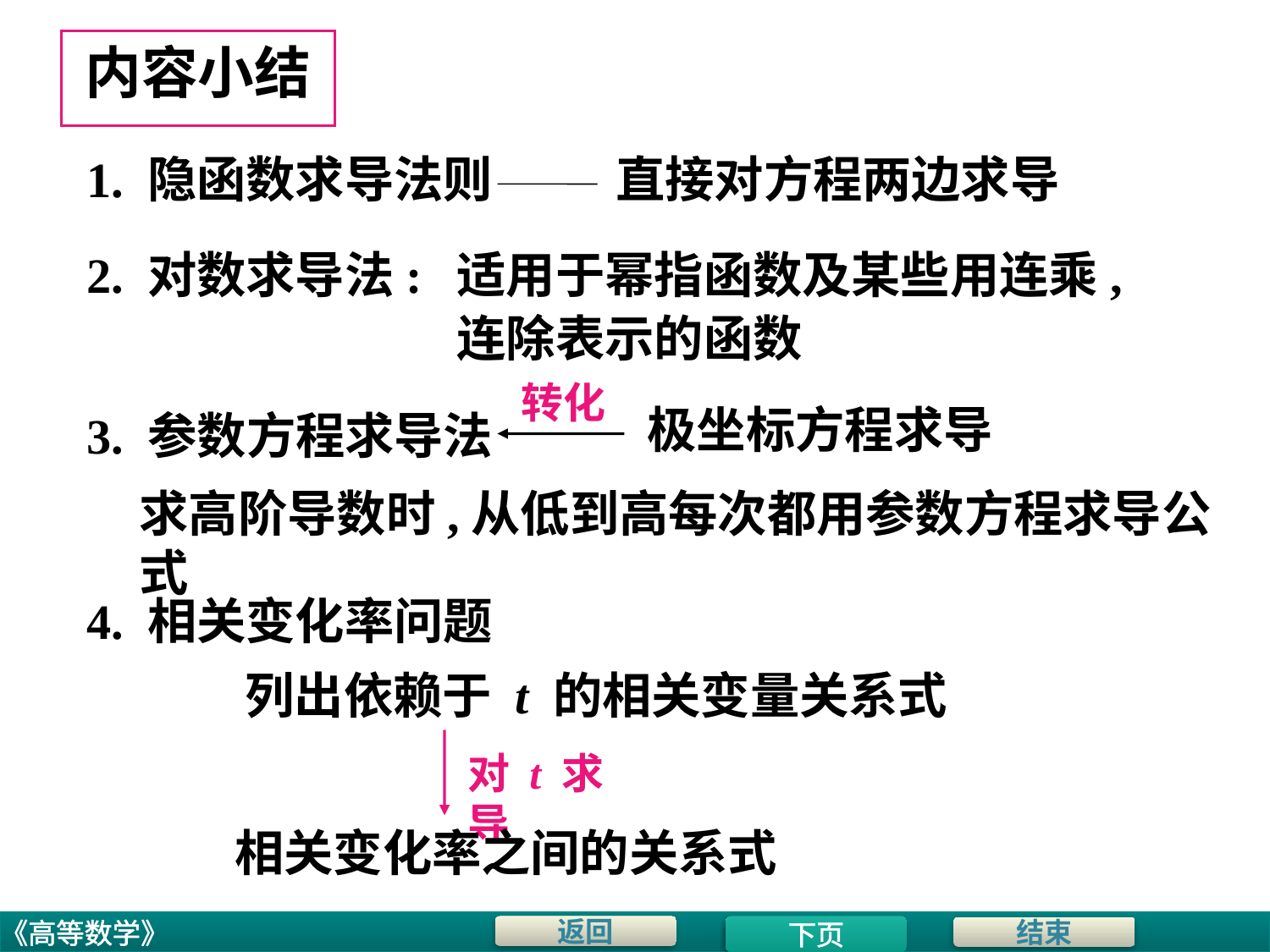

# 内容小结
1. 隐函数求导法则
直接对方程两边求导

2. 对数求导法:
适用于幂指函数及某些用连乘,
连除表示的函数
转化
极坐标方程求导
3. 参数方程求导法

求高阶导数时,从低到高每次都用参数方程求导公式
4. 相关变化率问题
列出依赖于 t 的相关变量关系式

对 t 求导
相关变化率之间的关系式
下页